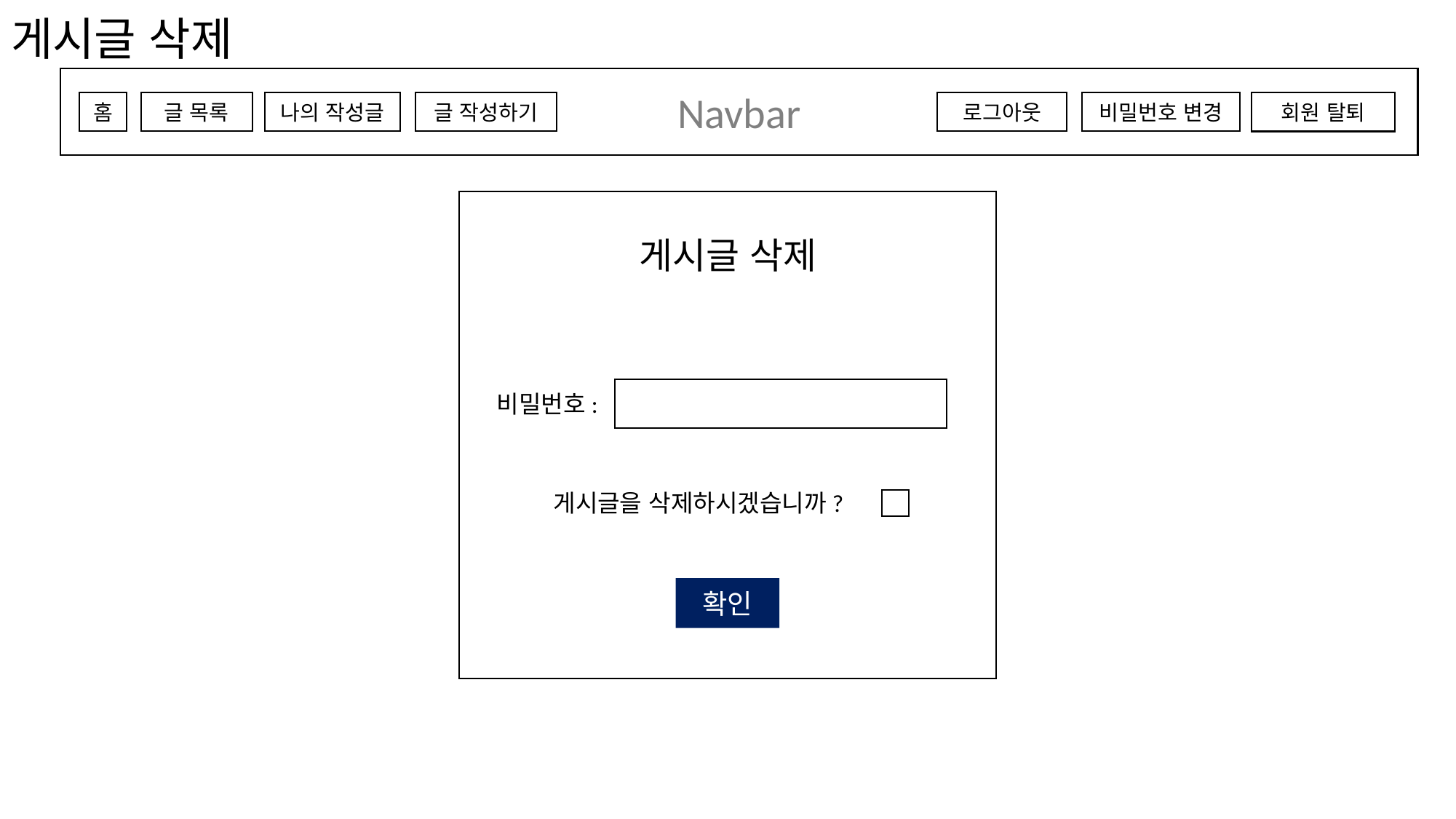

# 게시글 삭제
Navbar
홈
글 작성하기
로그아웃
글 목록
나의 작성글
비밀번호 변경
회원 탈퇴

게시글 삭제

비밀번호:
게시글을 삭제하시겠습니까?

확인